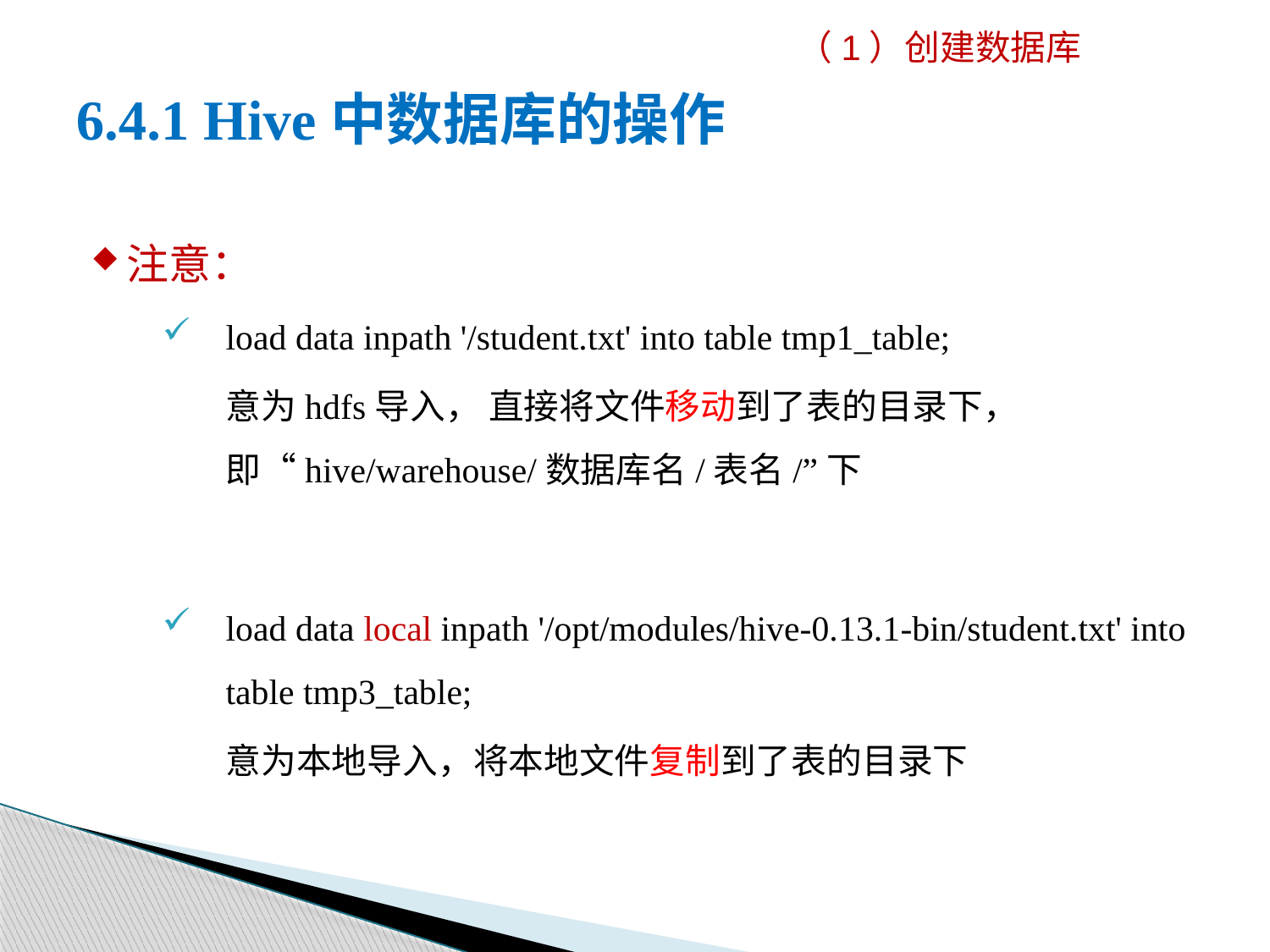

（1）创建数据库
# 6.4.1 Hive中数据库的操作
注意：
load data inpath '/student.txt' into table tmp1_table;
意为hdfs导入， 直接将文件移动到了表的目录下，即“hive/warehouse/数据库名/表名/”下

load data local inpath '/opt/modules/hive-0.13.1-bin/student.txt' into table tmp3_table;
意为本地导入，将本地文件复制到了表的目录下